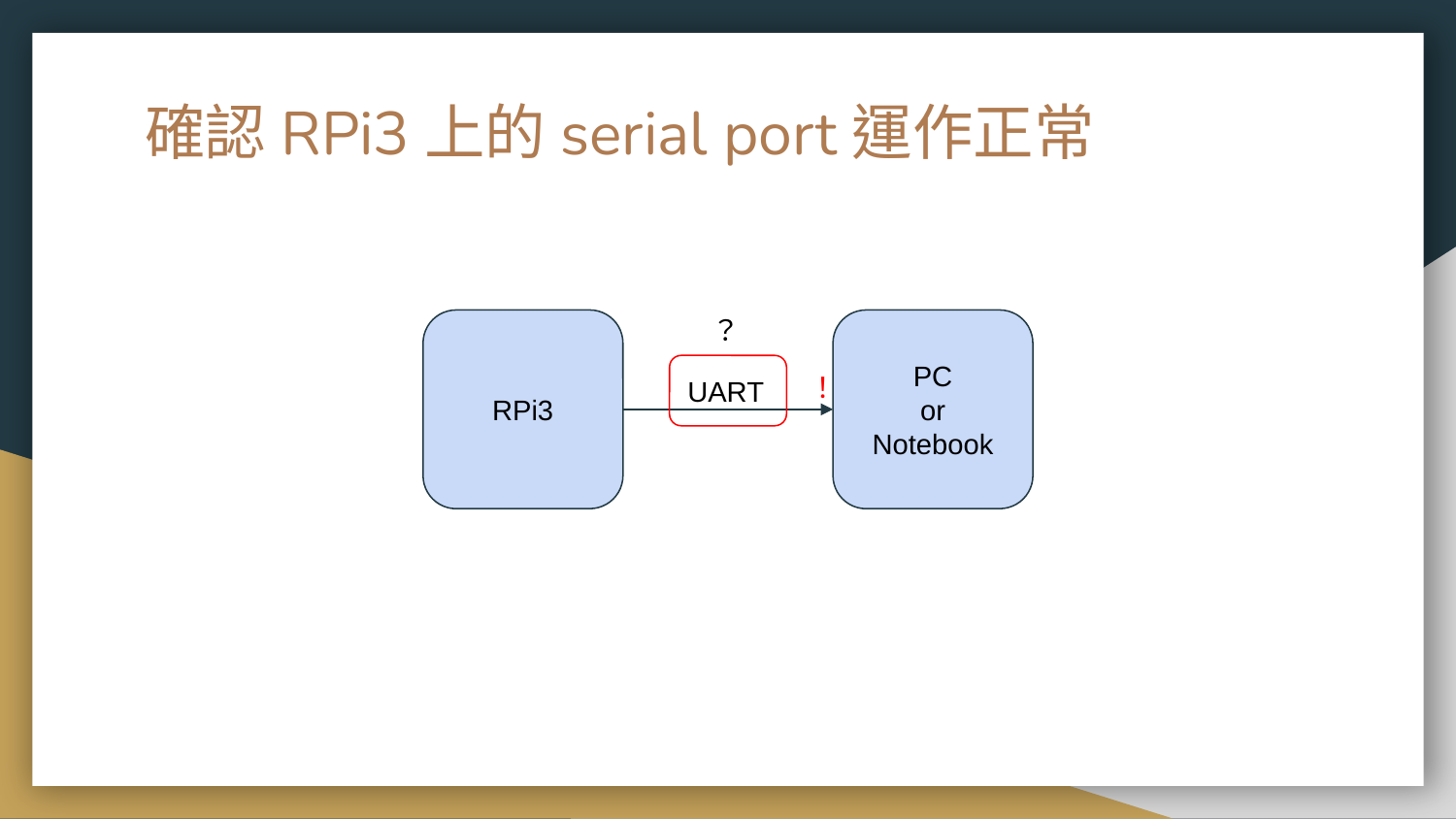

# 確認RPi3上的serial port運作正常
？
RPi3
PC
or
Notebook
UART
！